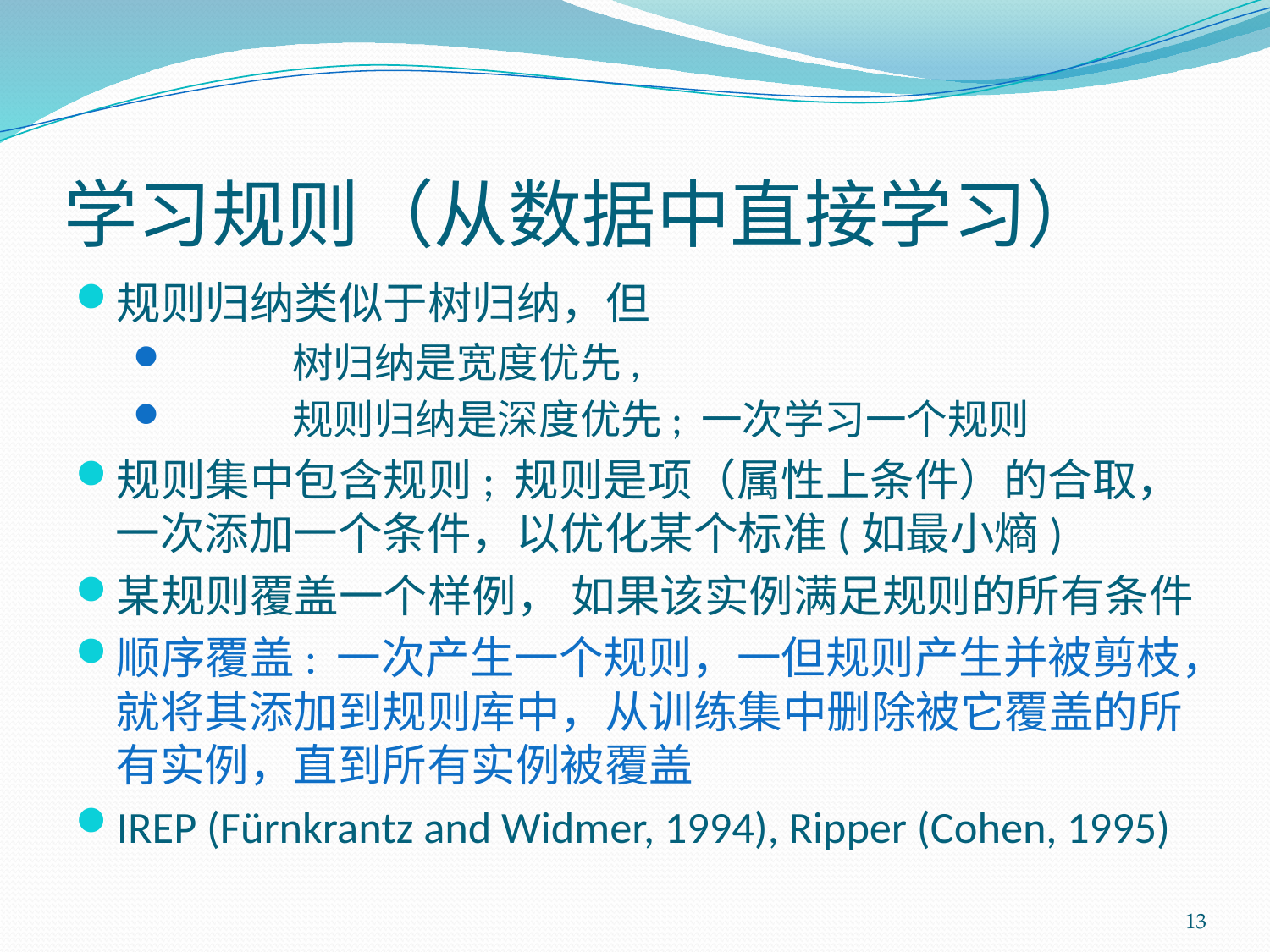

# 学习规则（从数据中直接学习）
规则归纳类似于树归纳，但
	树归纳是宽度优先,
	规则归纳是深度优先; 一次学习一个规则
规则集中包含规则; 规则是项（属性上条件）的合取，一次添加一个条件，以优化某个标准(如最小熵)
某规则覆盖一个样例， 如果该实例满足规则的所有条件
顺序覆盖: 一次产生一个规则，一但规则产生并被剪枝，就将其添加到规则库中，从训练集中删除被它覆盖的所有实例，直到所有实例被覆盖
IREP (Fürnkrantz and Widmer, 1994), Ripper (Cohen, 1995)
13